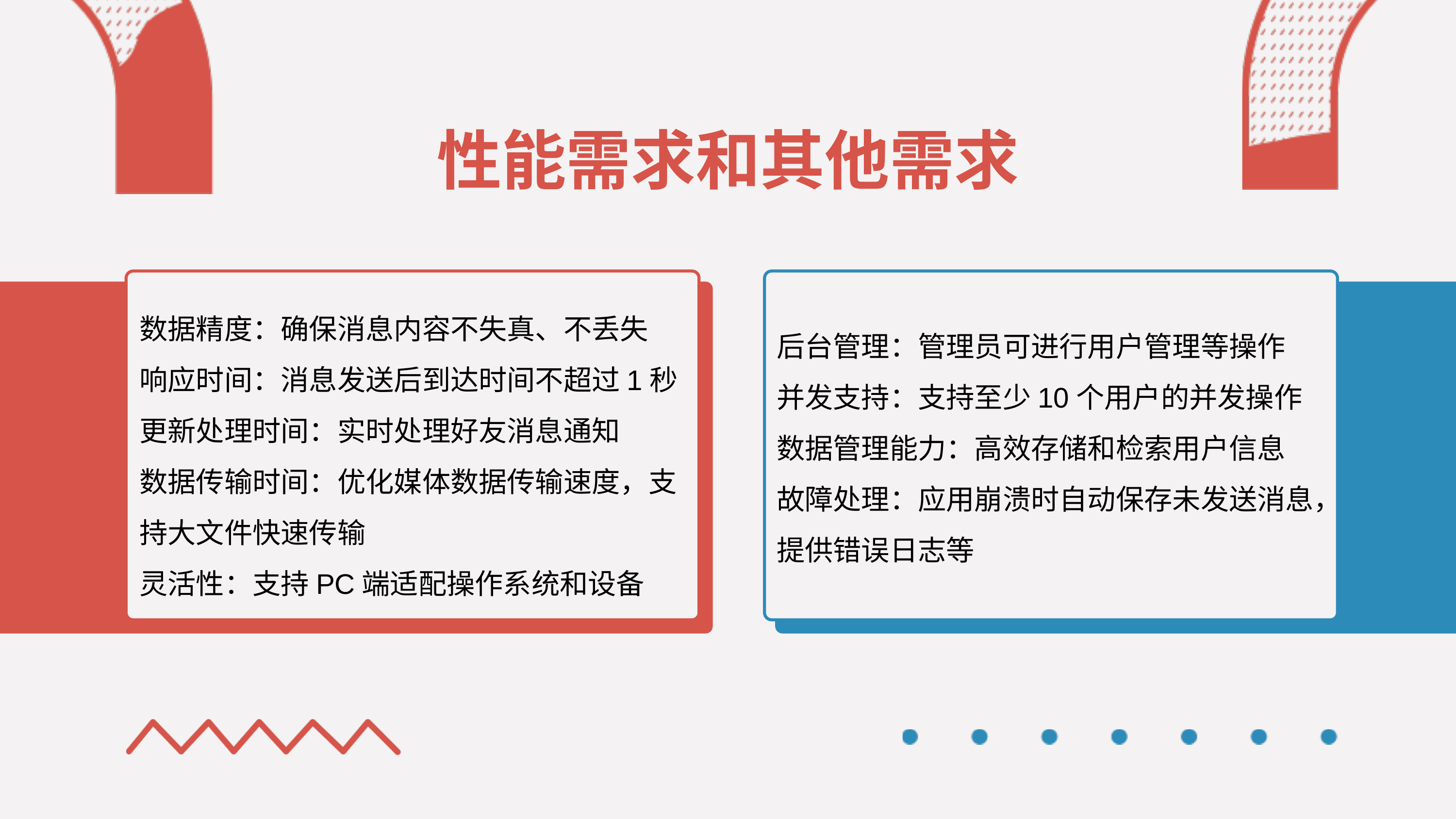

性能需求和其他需求

数据精度：确保消息内容不失真、不丢失
响应时间：消息发送后到达时间不超过1秒
更新处理时间：实时处理好友消息通知
数据传输时间：优化媒体数据传输速度，支持大文件快速传输
灵活性：支持PC端适配操作系统和设备
后台管理：管理员可进行用户管理等操作
并发支持：支持至少10个用户的并发操作
数据管理能力：高效存储和检索用户信息
故障处理：应用崩溃时自动保存未发送消息，提供错误日志等